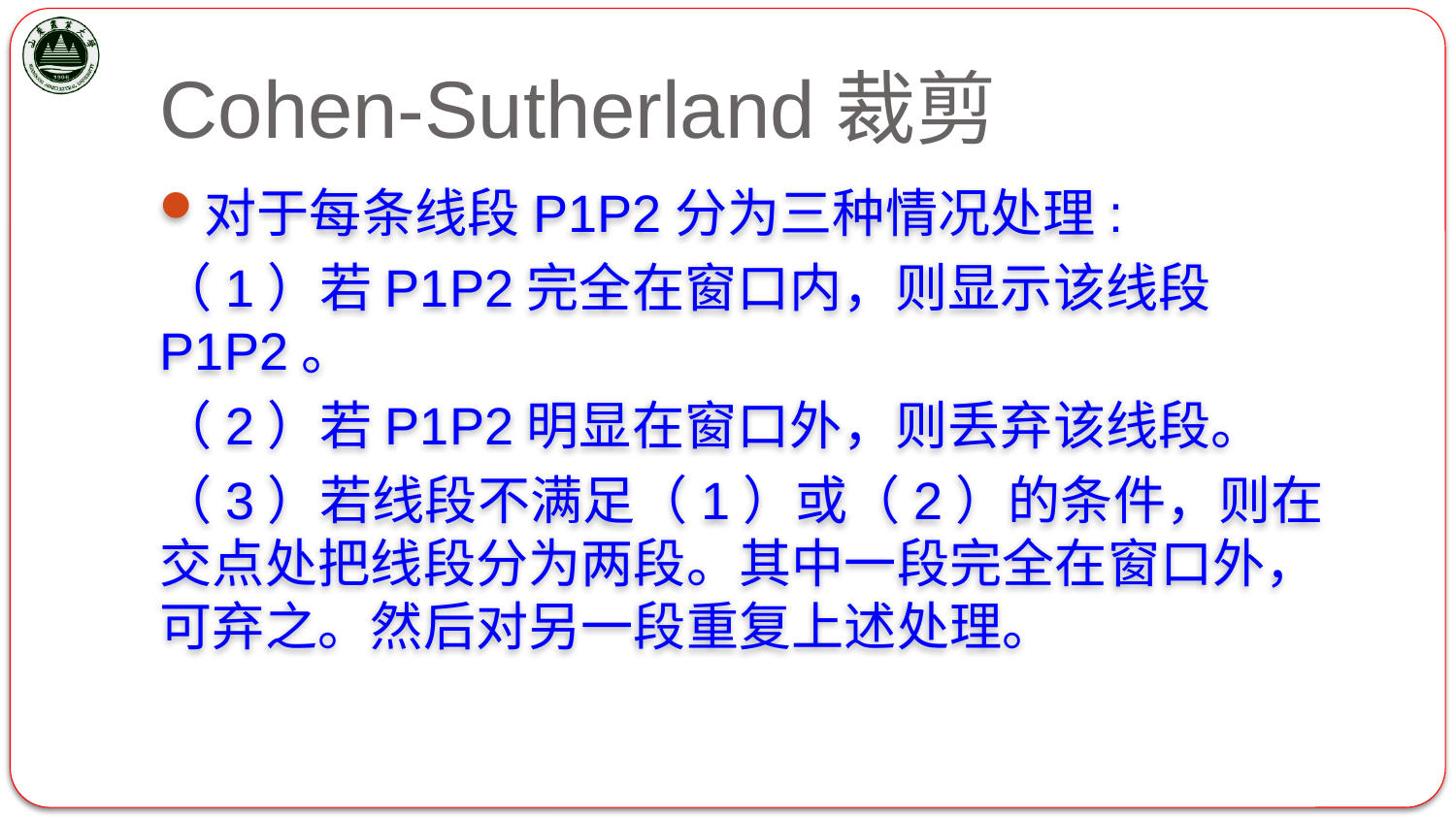

# Cohen-Sutherland裁剪
对于每条线段P1P2分为三种情况处理:
（1）若P1P2完全在窗口内，则显示该线段P1P2。
（2）若P1P2明显在窗口外，则丢弃该线段。
（3）若线段不满足（1）或（2）的条件，则在交点处把线段分为两段。其中一段完全在窗口外，可弃之。然后对另一段重复上述处理。